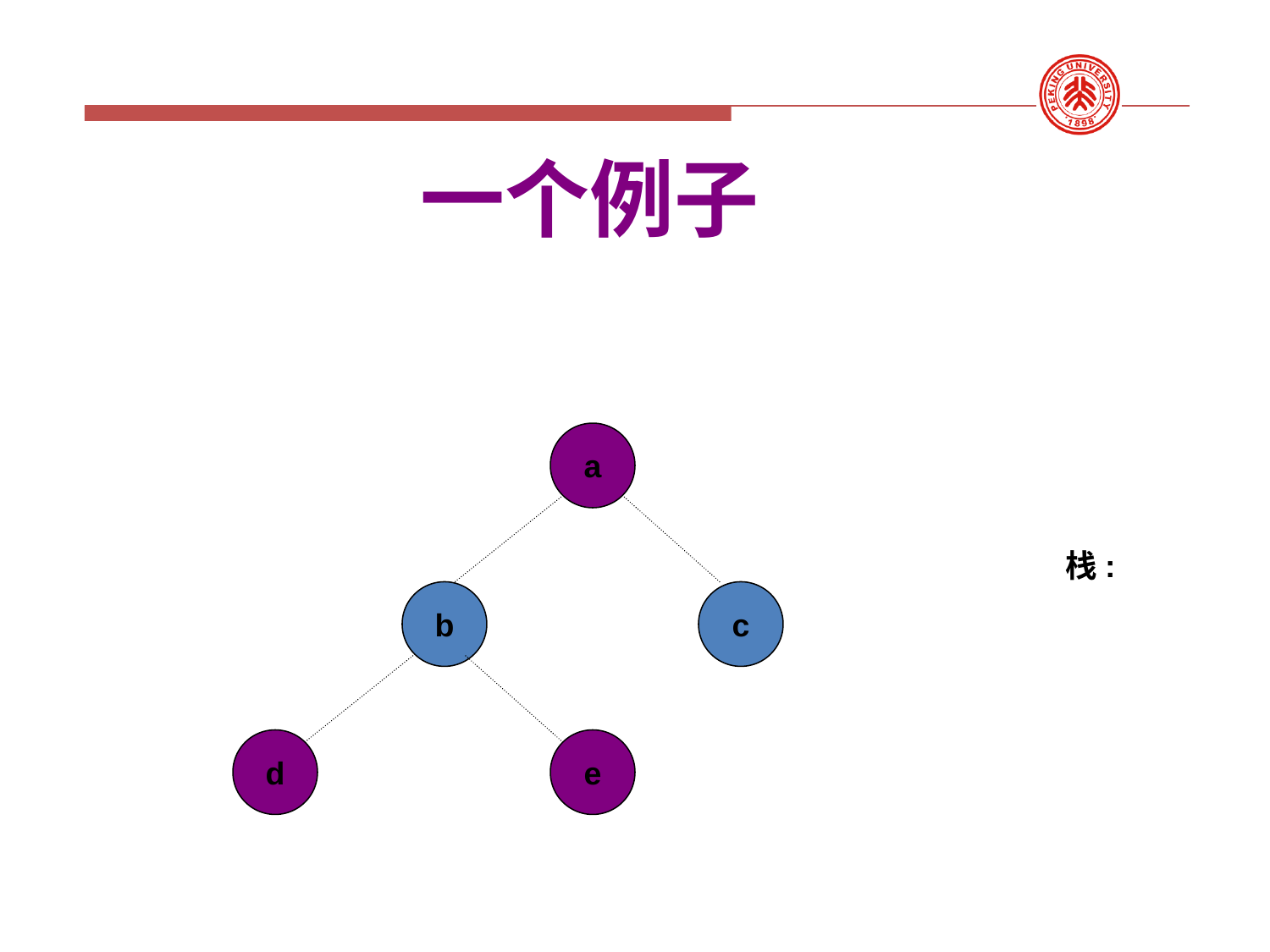

一个例子
a

栈:

b
c

d
e